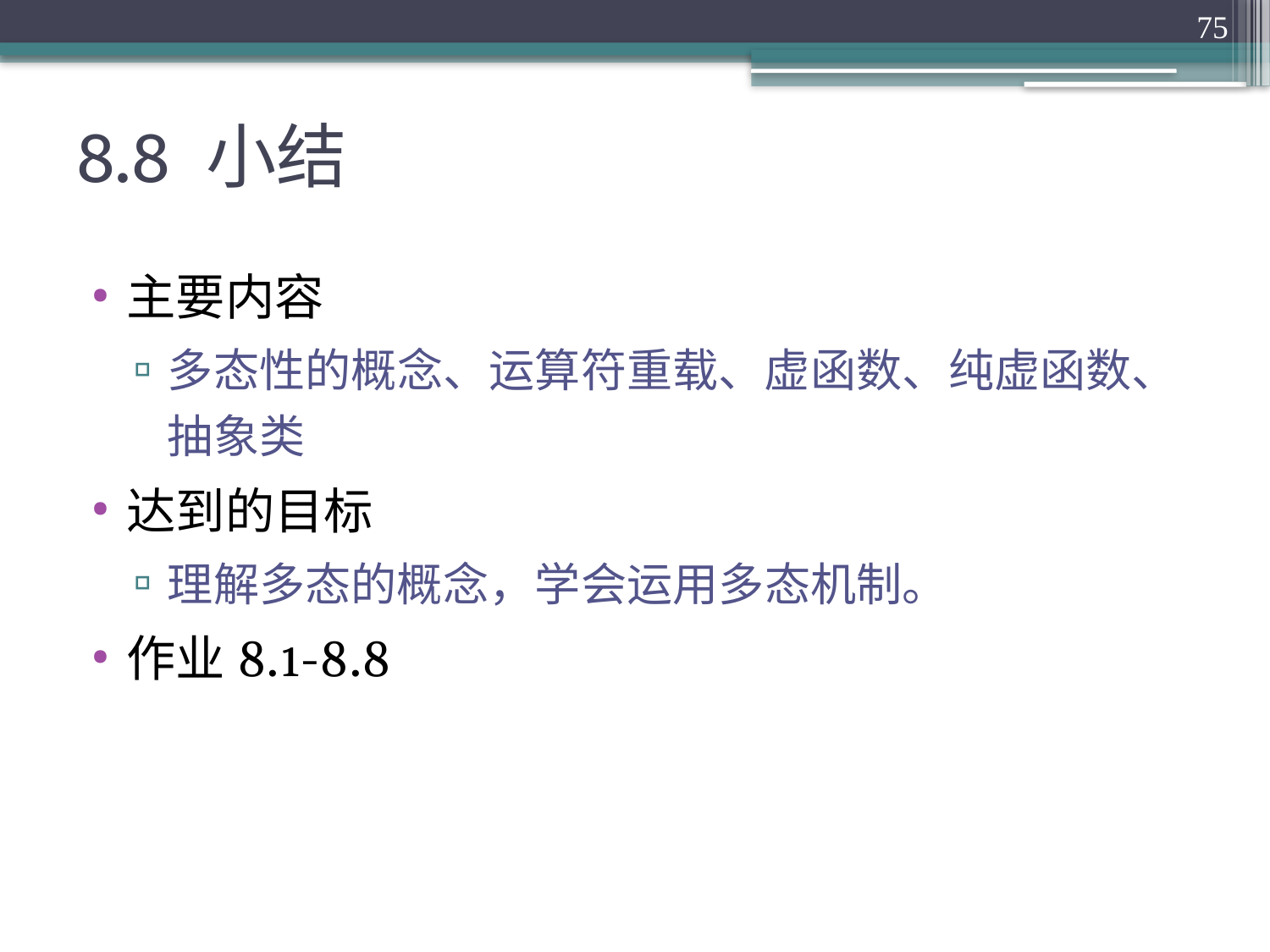

75
# 8.8 小结
主要内容
多态性的概念、运算符重载、虚函数、纯虚函数、抽象类
达到的目标
理解多态的概念，学会运用多态机制。
作业8.1-8.8